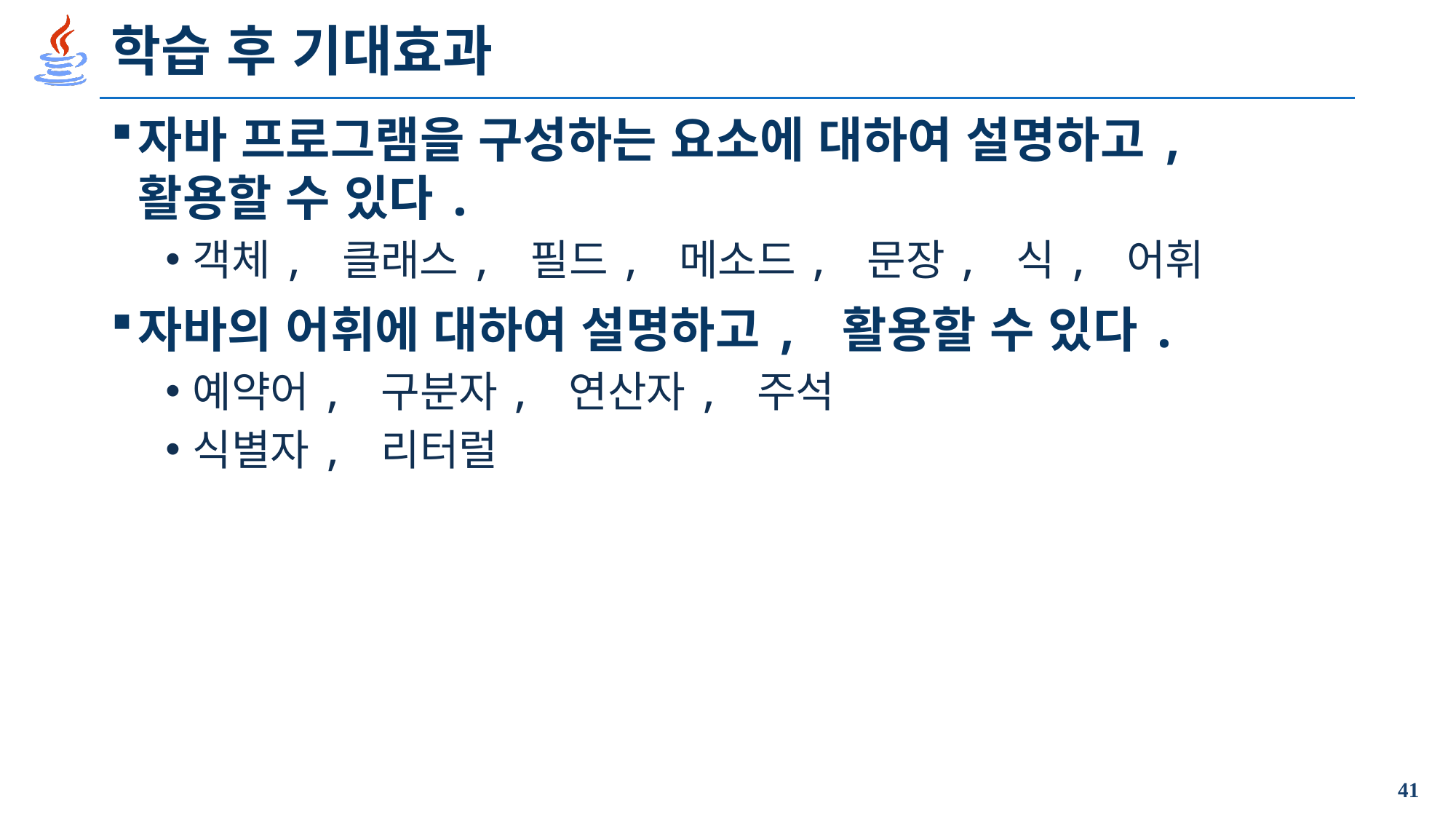

# 학습 후 기대효과
자바 프로그램을 구성하는 요소에 대하여 설명하고, 활용할 수 있다.
객체, 클래스, 필드, 메소드, 문장, 식, 어휘
자바의 어휘에 대하여 설명하고, 활용할 수 있다.
예약어, 구분자, 연산자, 주석
식별자, 리터럴

41